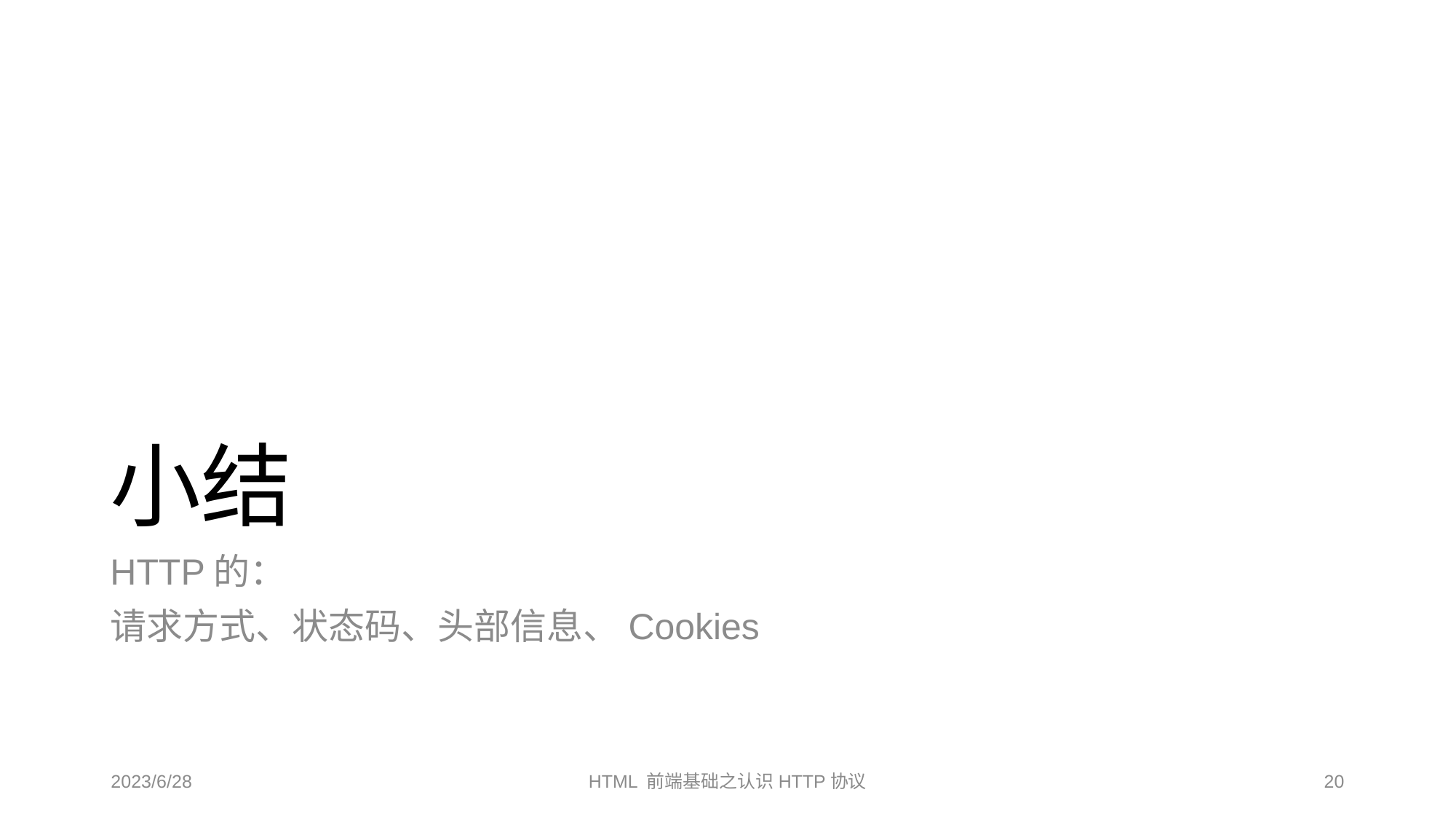

# 小结
HTTP的：
请求方式、状态码、头部信息、Cookies
2023/6/28
HTML 前端基础之认识HTTP协议
20